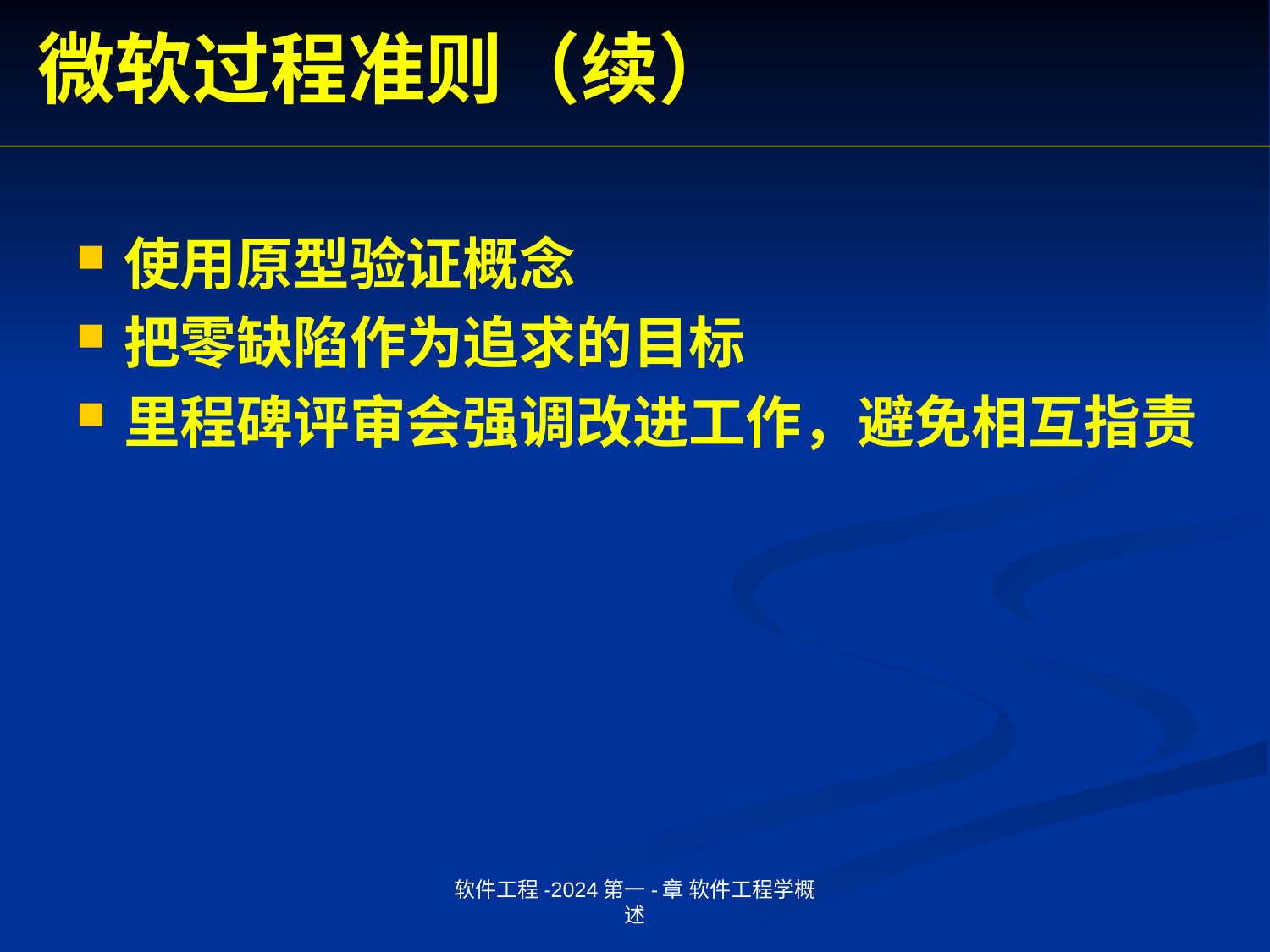

微软过程准则（续）

使用原型验证概念
把零缺陷作为追求的目标
里程碑评审会强调改进工作，避免相互指责
软件工程-2024第一-章 软件工程学概述
165